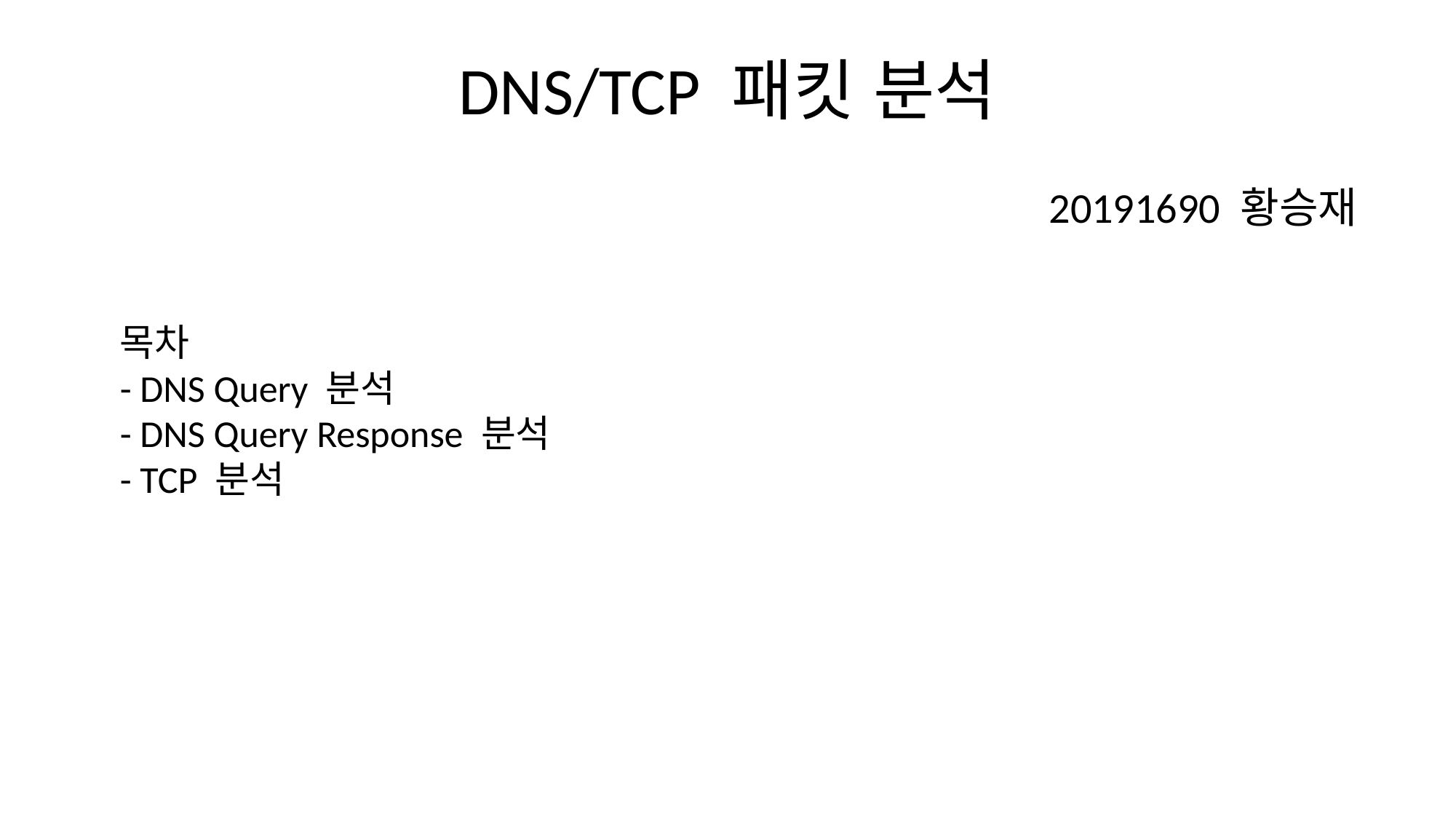

# DNS/TCP 패킷 분석
20191690 황승재
목차
- DNS Query 분석
- DNS Query Response 분석
- TCP 분석